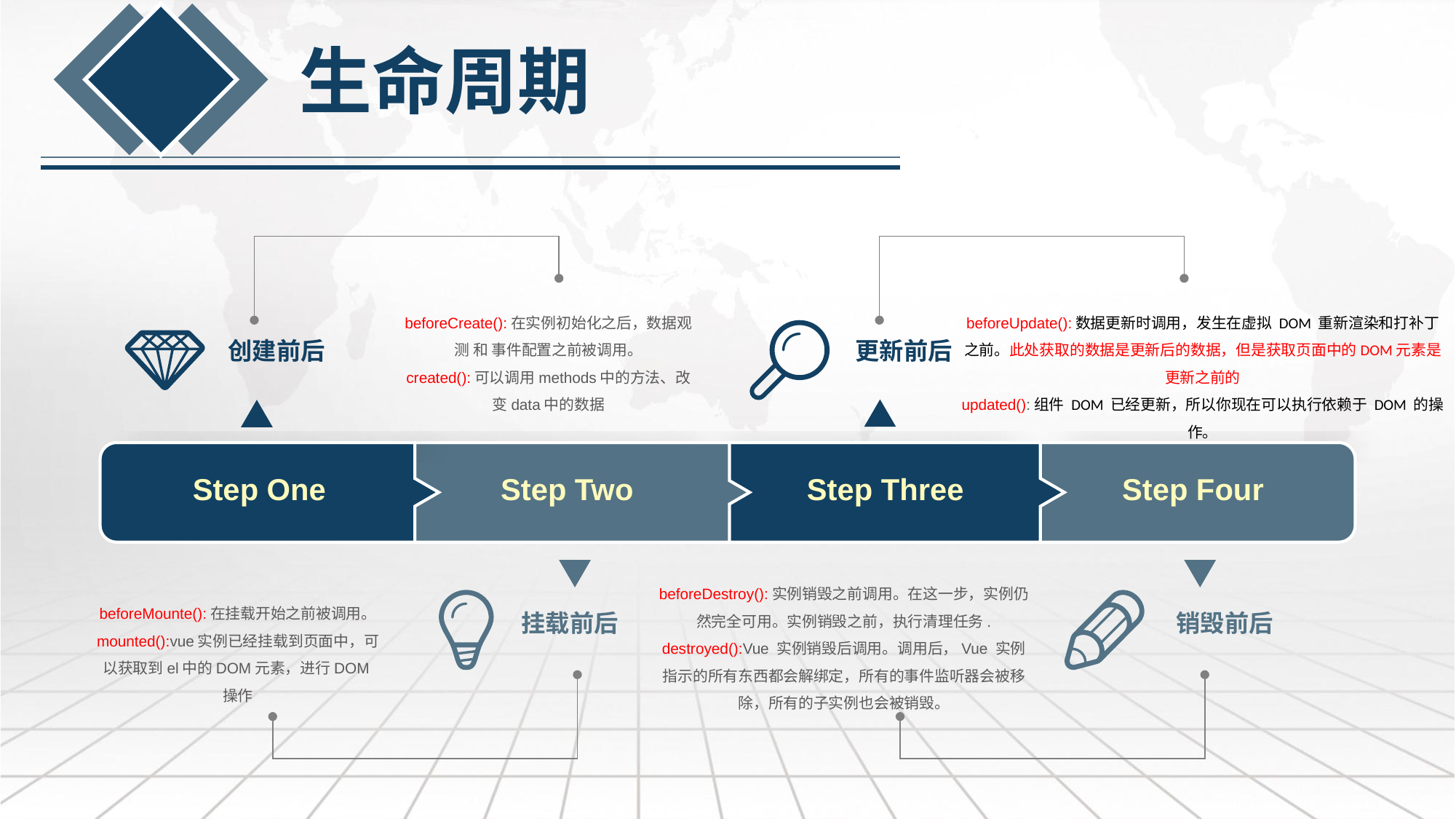

生命周期
beforeCreate():在实例初始化之后，数据观测 和 事件配置之前被调用。
created():可以调用methods中的方法、改变data中的数据
beforeUpdate():数据更新时调用，发生在虚拟 DOM 重新渲染和打补丁之前。此处获取的数据是更新后的数据，但是获取页面中的DOM元素是更新之前的
updated():组件 DOM 已经更新，所以你现在可以执行依赖于 DOM 的操作。

创建前后
更新前后

Step One
Step Two
Step Three
Step Four

beforeDestroy():实例销毁之前调用。在这一步，实例仍然完全可用。实例销毁之前，执行清理任务.
destroyed():Vue 实例销毁后调用。调用后，Vue 实例指示的所有东西都会解绑定，所有的事件监听器会被移除，所有的子实例也会被销毁。
beforeMounte():在挂载开始之前被调用。
mounted():vue实例已经挂载到页面中，可以获取到el中的DOM元素，进行DOM操作

挂载前后
销毁前后